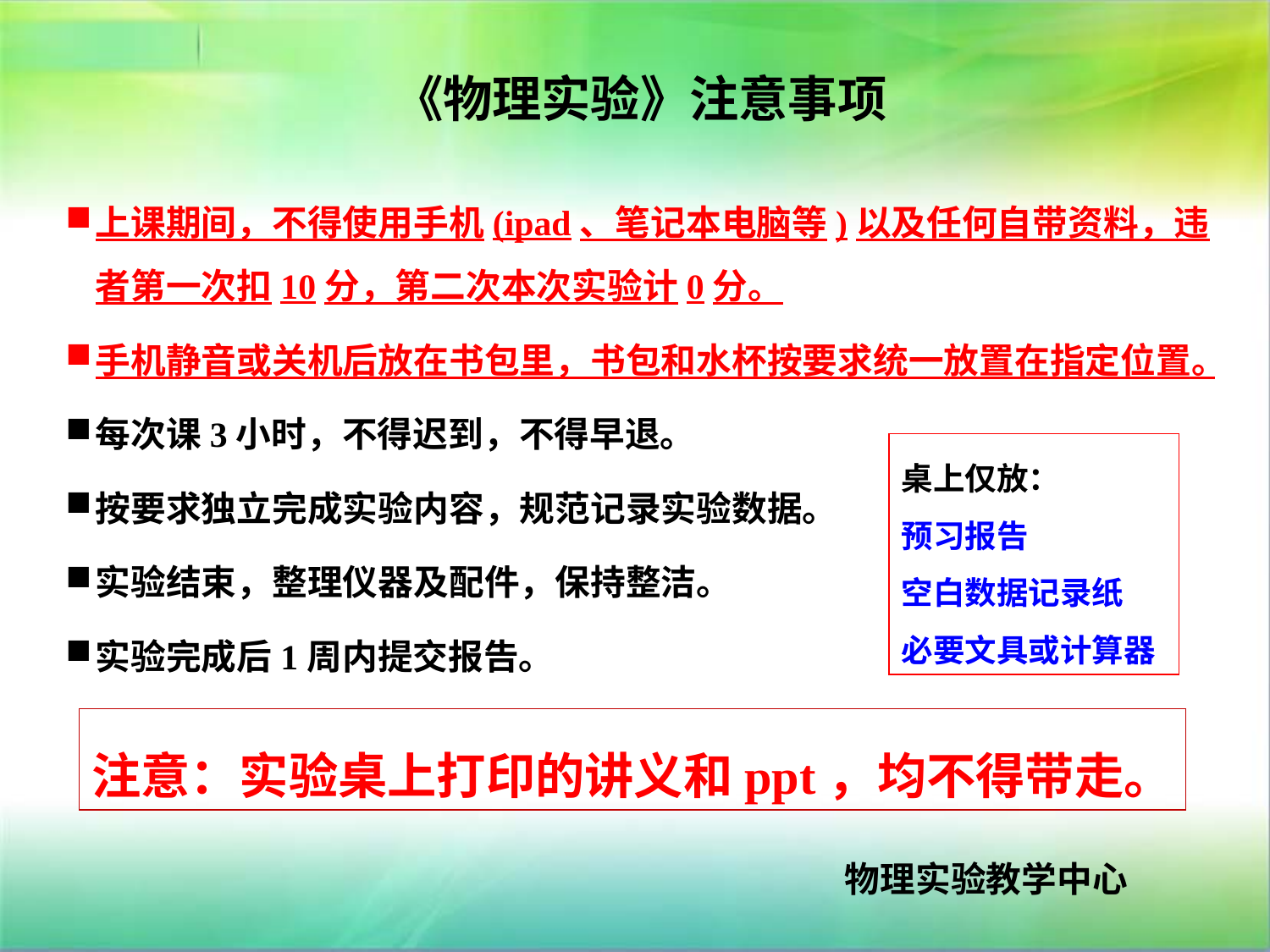

《物理实验》注意事项

上课期间，不得使用手机(ipad、笔记本电脑等)以及任何自带资料，违者第一次扣10分，第二次本次实验计0分。
手机静音或关机后放在书包里，书包和水杯按要求统一放置在指定位置。
每次课3小时，不得迟到，不得早退。
按要求独立完成实验内容，规范记录实验数据。
实验结束，整理仪器及配件，保持整洁。
实验完成后1周内提交报告。

                                                                                     物理实验教学中心
桌上仅放：
预习报告
空白数据记录纸
必要文具或计算器
注意：实验桌上打印的讲义和ppt，均不得带走。